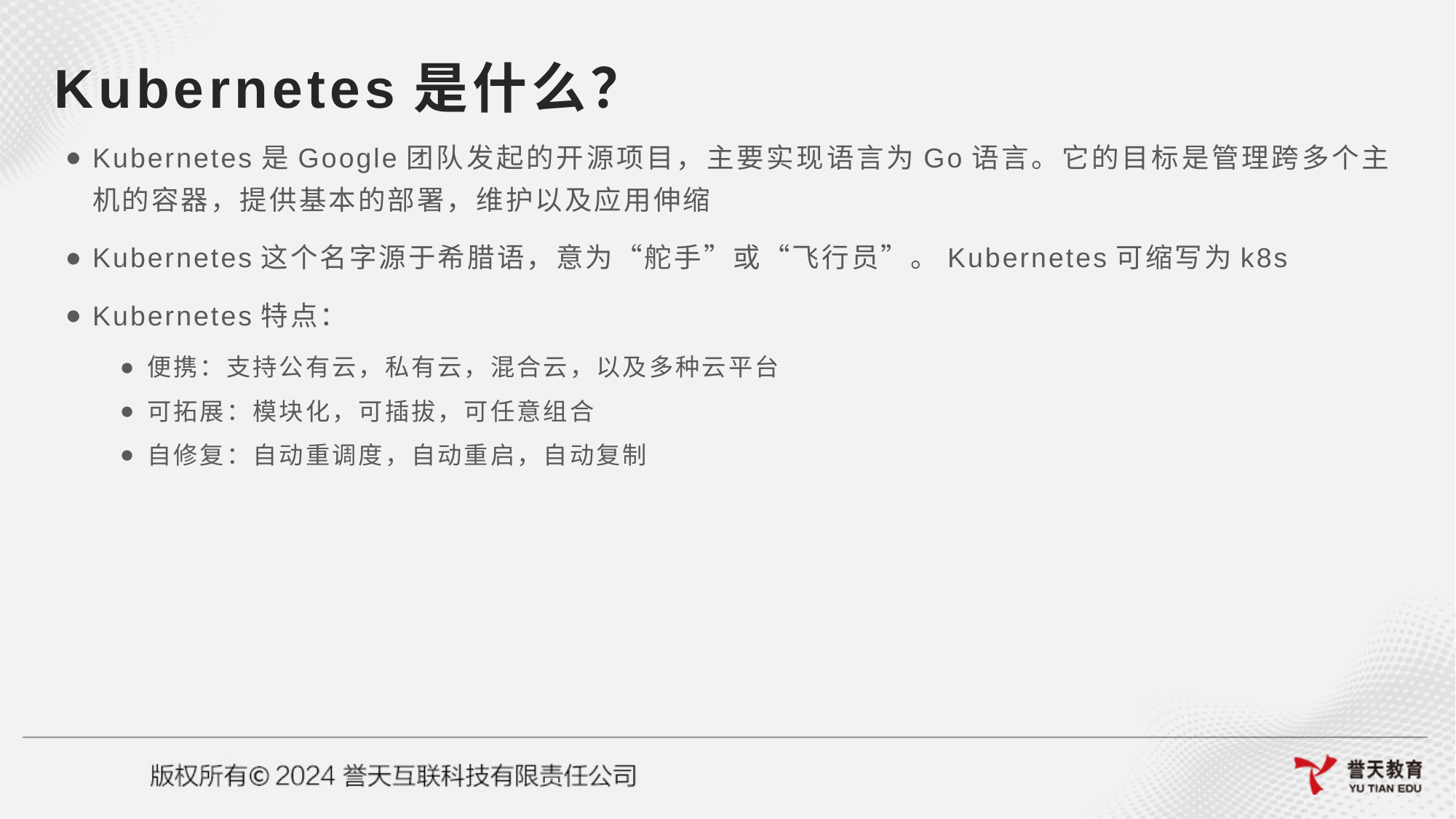

# Kubernetes是什么？
Kubernetes是Google团队发起的开源项目，主要实现语言为Go语言。它的目标是管理跨多个主机的容器，提供基本的部署，维护以及应用伸缩
Kubernetes这个名字源于希腊语，意为“舵手”或“飞行员”。Kubernetes可缩写为k8s
Kubernetes特点：
便携：支持公有云，私有云，混合云，以及多种云平台
可拓展：模块化，可插拔，可任意组合
自修复：自动重调度，自动重启，自动复制